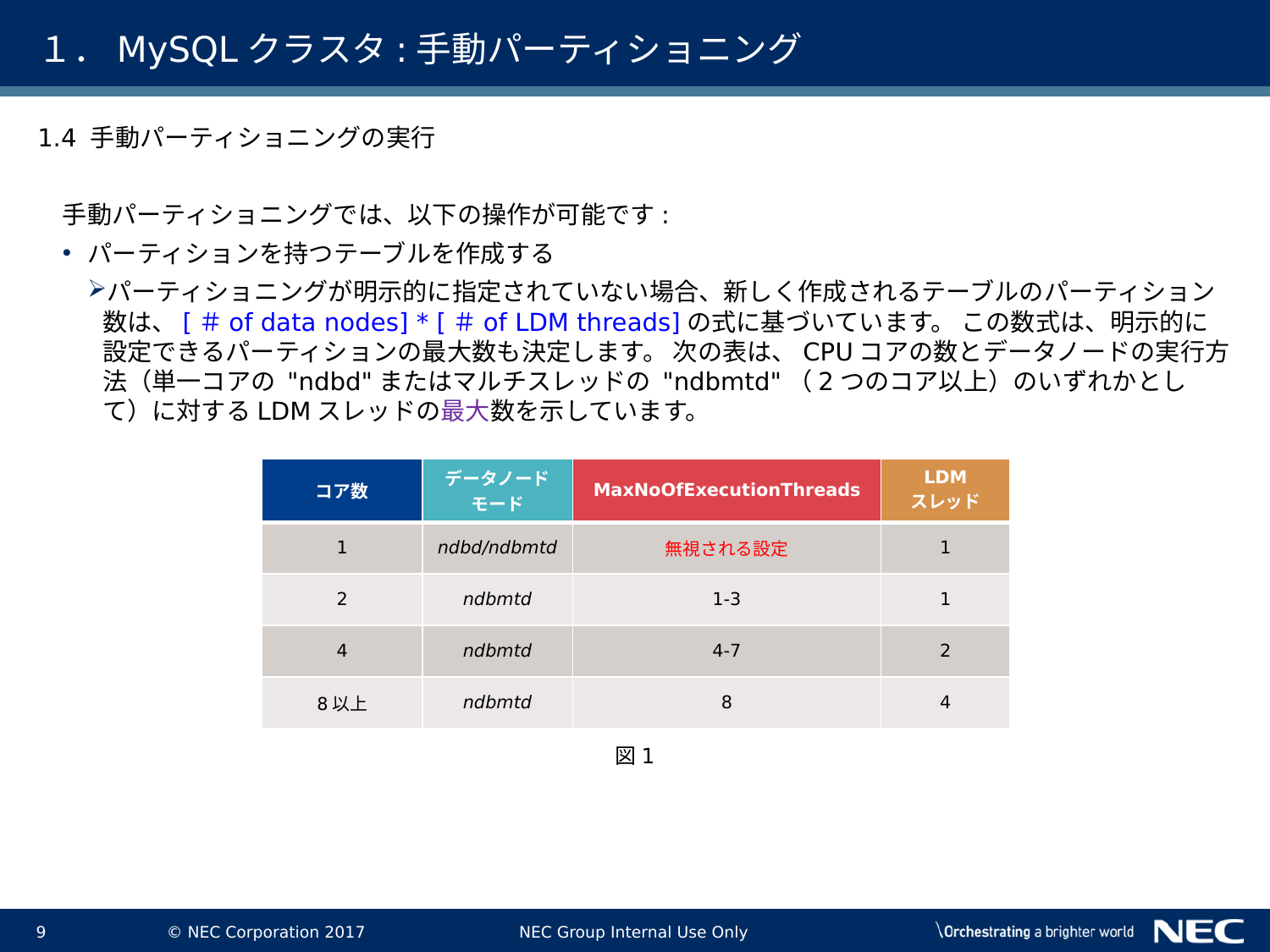

# １．MySQLクラスタ:手動パーティショニング
1.4 手動パーティショニングの実行

手動パーティショニングでは、以下の操作が可能です:
パーティションを持つテーブルを作成する
パーティショニングが明示的に指定されていない場合、新しく作成されるテーブルのパーティション数は、[＃of data nodes] * [＃of LDM threads]の式に基づいています。 この数式は、明示的に設定できるパーティションの最大数も決定します。 次の表は、CPUコアの数とデータノードの実行方法（単一コアの "ndbd"またはマルチスレッドの "ndbmtd"（2つのコア以上）のいずれかとして）に対するLDMスレッドの最大数を示しています。

| コア数 | データノードモード | MaxNoOfExecutionThreads | LDM スレッド |
| --- | --- | --- | --- |
| 1 | ndbd/ndbmtd | 無視される設定 | 1 |
| 2 | ndbmtd | 1-3 | 1 |
| 4 | ndbmtd | 4-7 | 2 |
| 8以上 | ndbmtd | 8 | 4 |
図1